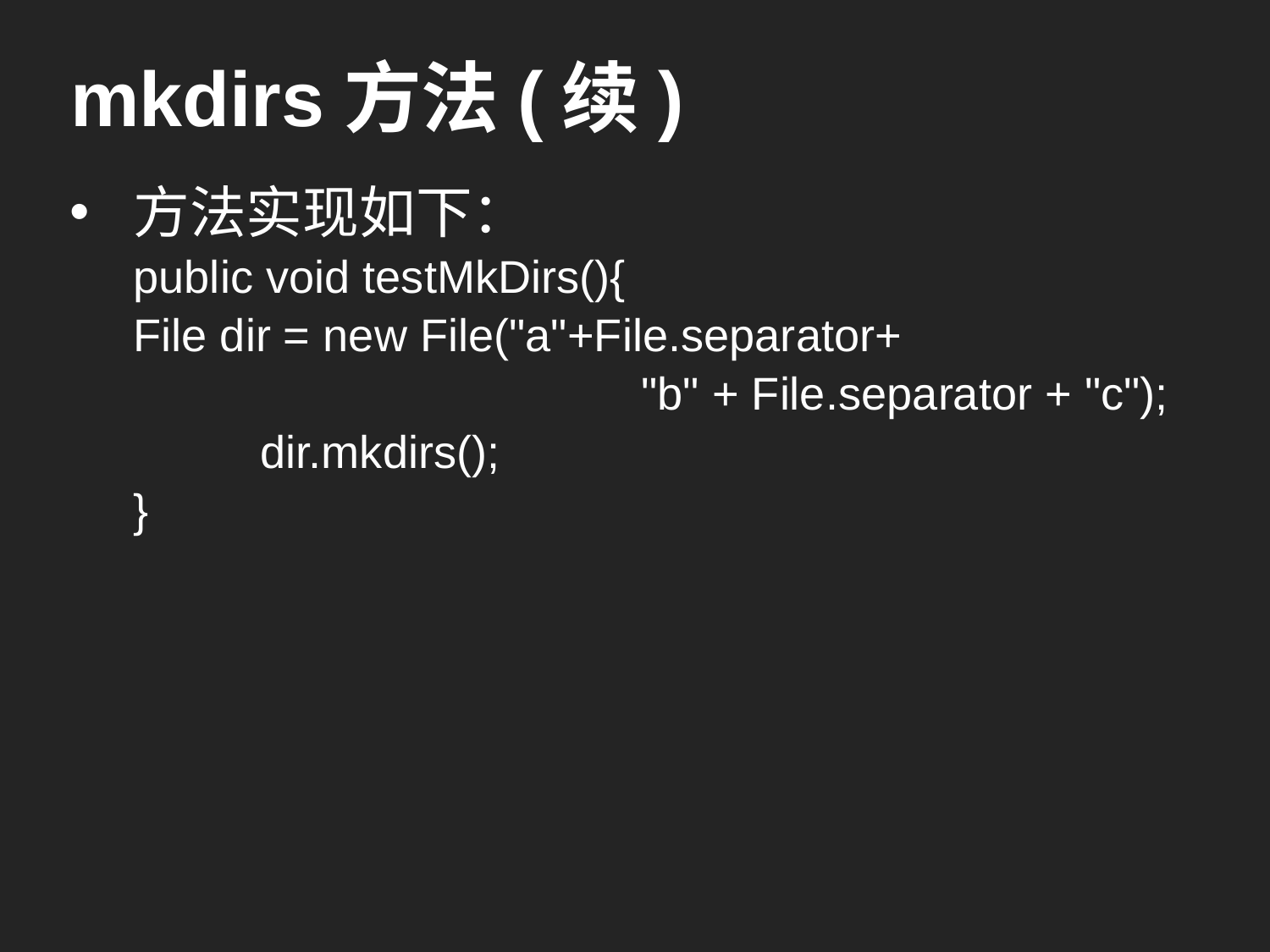

# mkdirs方法(续)
方法实现如下：
public void testMkDirs(){
File dir = new File("a"+File.separator+
				"b" + File.separator + "c");
	dir.mkdirs();
}